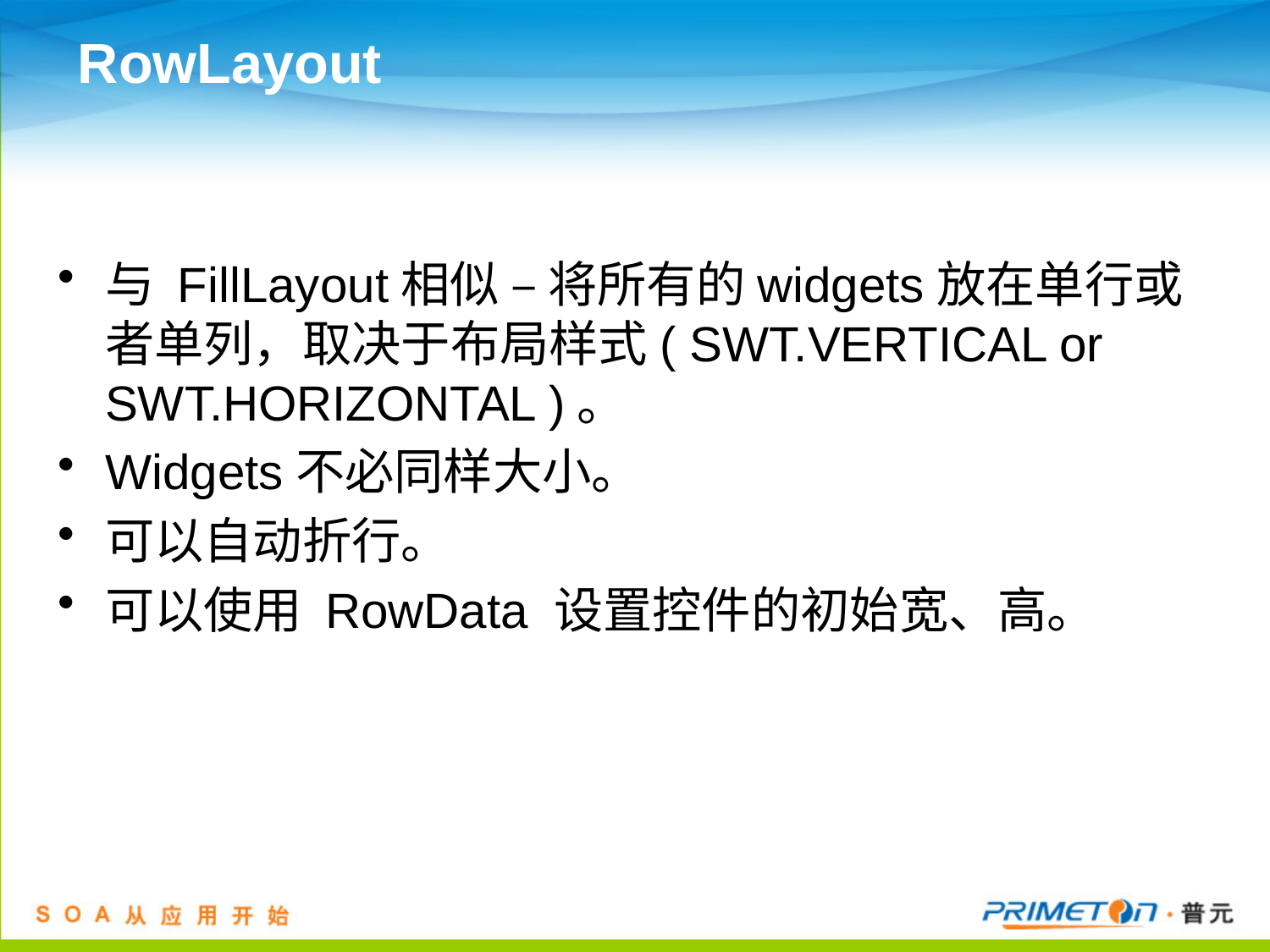

RowLayout
与 FillLayout相似 – 将所有的widgets放在单行或者单列，取决于布局样式( SWT.VERTICAL or SWT.HORIZONTAL )。
Widgets不必同样大小。
可以自动折行。
可以使用 RowData 设置控件的初始宽、高。